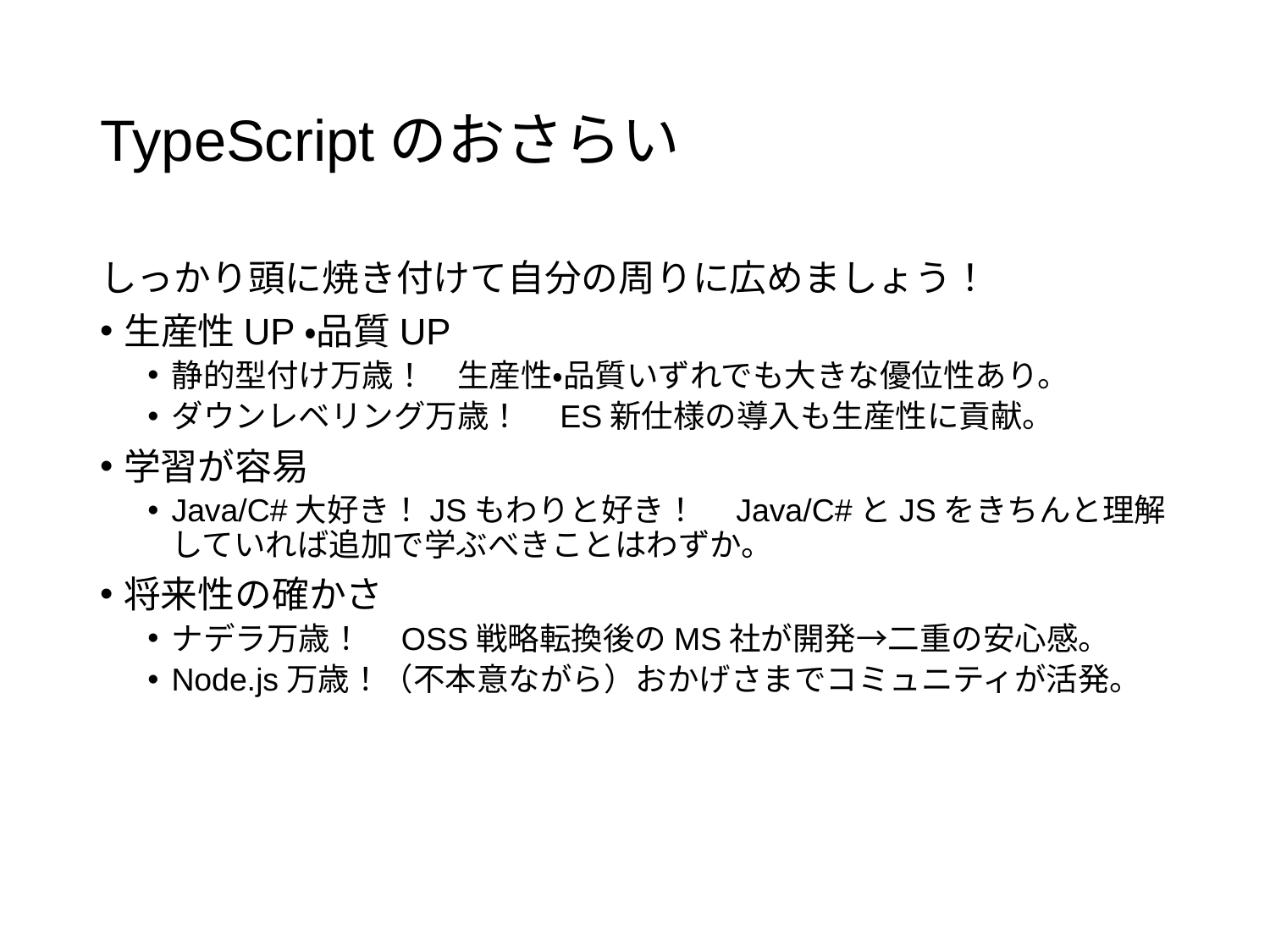

# TypeScriptのおさらい
しっかり頭に焼き付けて自分の周りに広めましょう！
生産性UP・品質UP
静的型付け万歳！　生産性・品質いずれでも大きな優位性あり。
ダウンレベリング万歳！　ES新仕様の導入も生産性に貢献。
学習が容易
Java/C#大好き！JSもわりと好き！　Java/C#とJSをきちんと理解していれば追加で学ぶべきことはわずか。
将来性の確かさ
ナデラ万歳！　OSS戦略転換後のMS社が開発→二重の安心感。
Node.js万歳！（不本意ながら）おかげさまでコミュニティが活発。